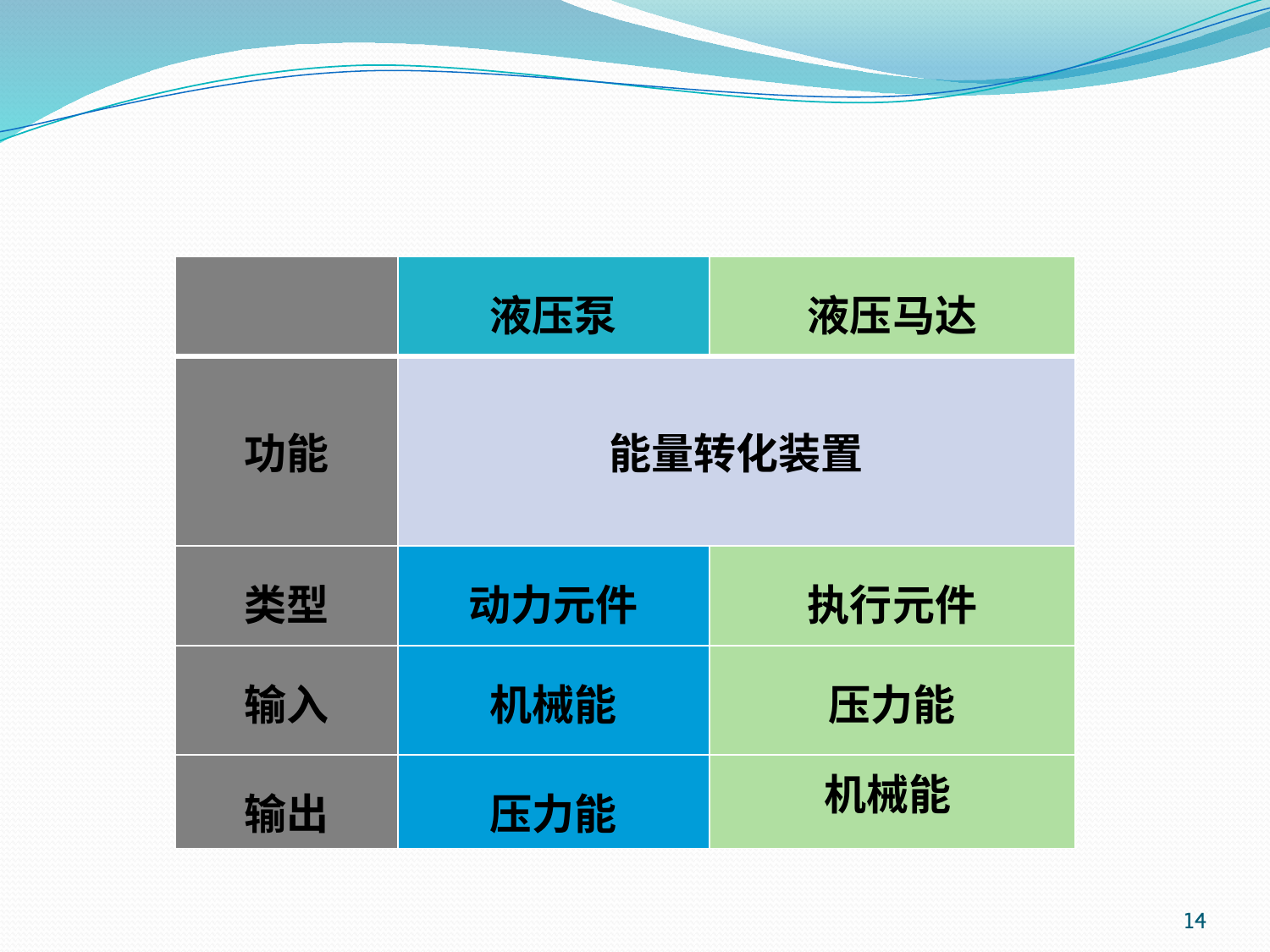

|  | 液压泵 | 液压马达 |
| --- | --- | --- |
| 功能 | 能量转化装置 |  |
| 类型 | 动力元件 | 执行元件 |
| 输入 | 机械能 | 压力能 |
| 输出 | 压力能 | 机械能 |
14